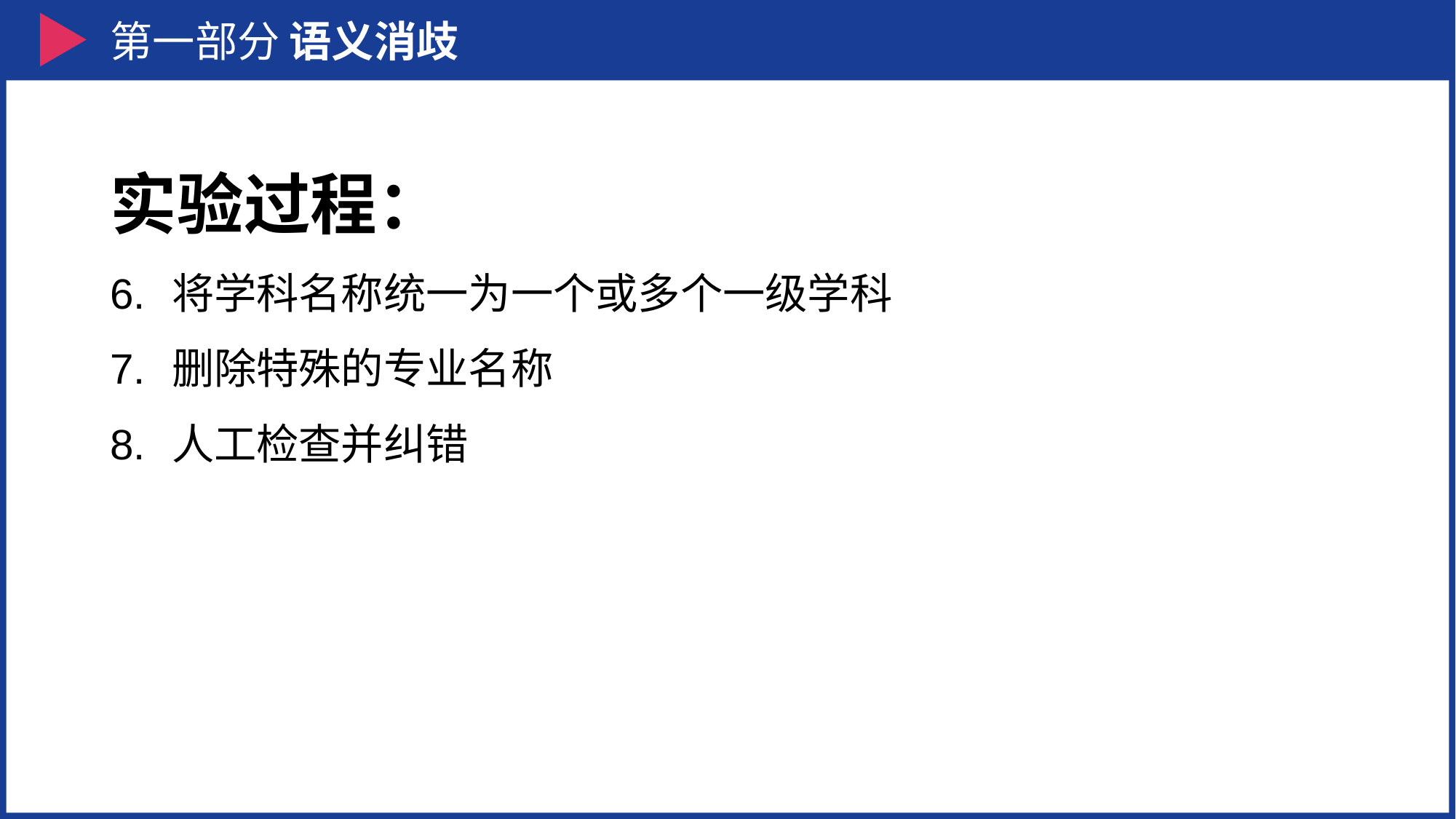

第一部分 语义消歧
实验过程：
将学科名称统一为一个或多个一级学科
删除特殊的专业名称
人工检查并纠错